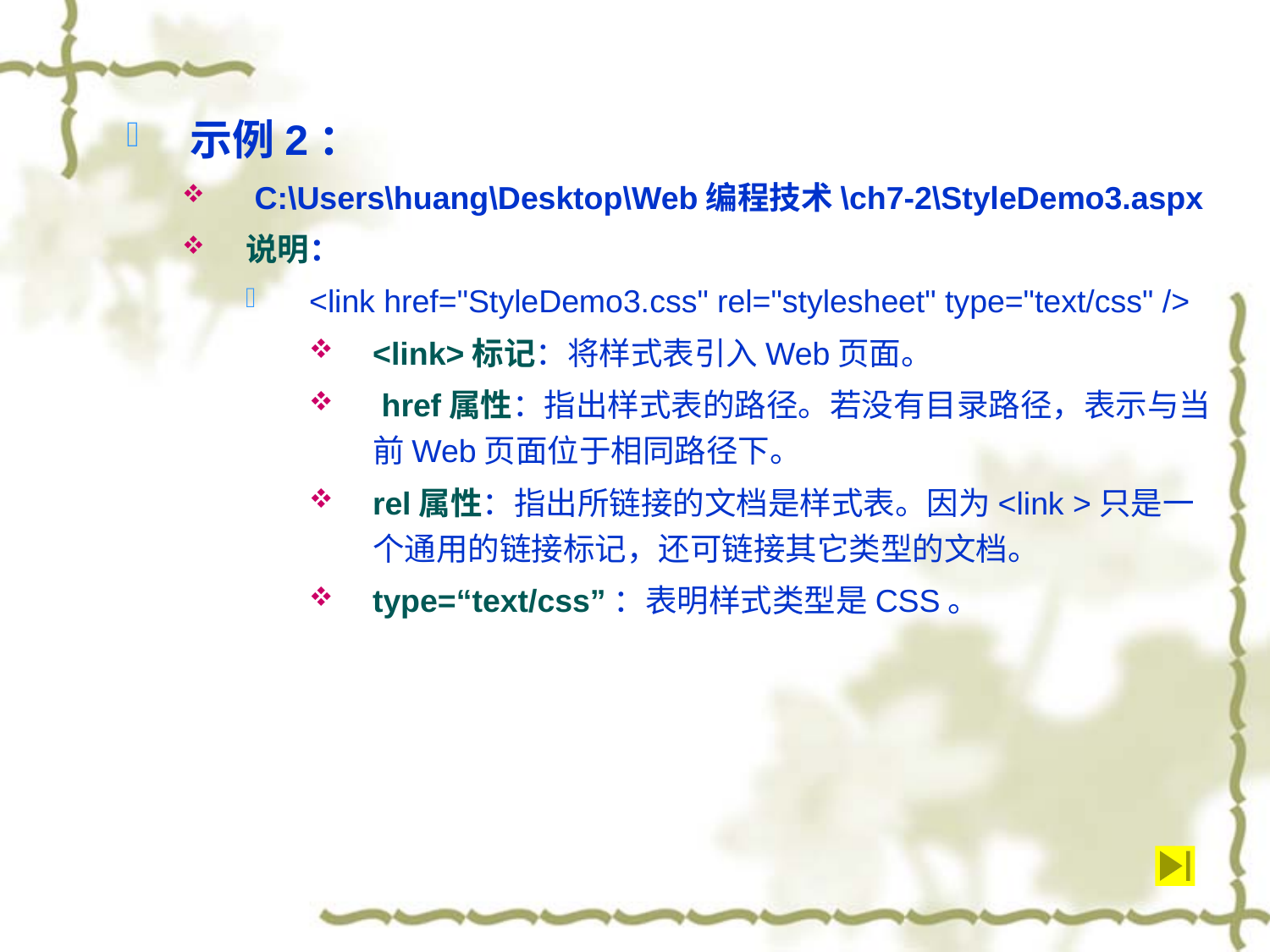

示例2：
 C:\Users\huang\Desktop\Web编程技术\ch7-2\StyleDemo3.aspx
说明：
<link href="StyleDemo3.css" rel="stylesheet" type="text/css" />
<link>标记：将样式表引入Web页面。
 href属性：指出样式表的路径。若没有目录路径，表示与当前Web页面位于相同路径下。
rel属性：指出所链接的文档是样式表。因为<link >只是一个通用的链接标记，还可链接其它类型的文档。
type=“text/css”：表明样式类型是CSS。